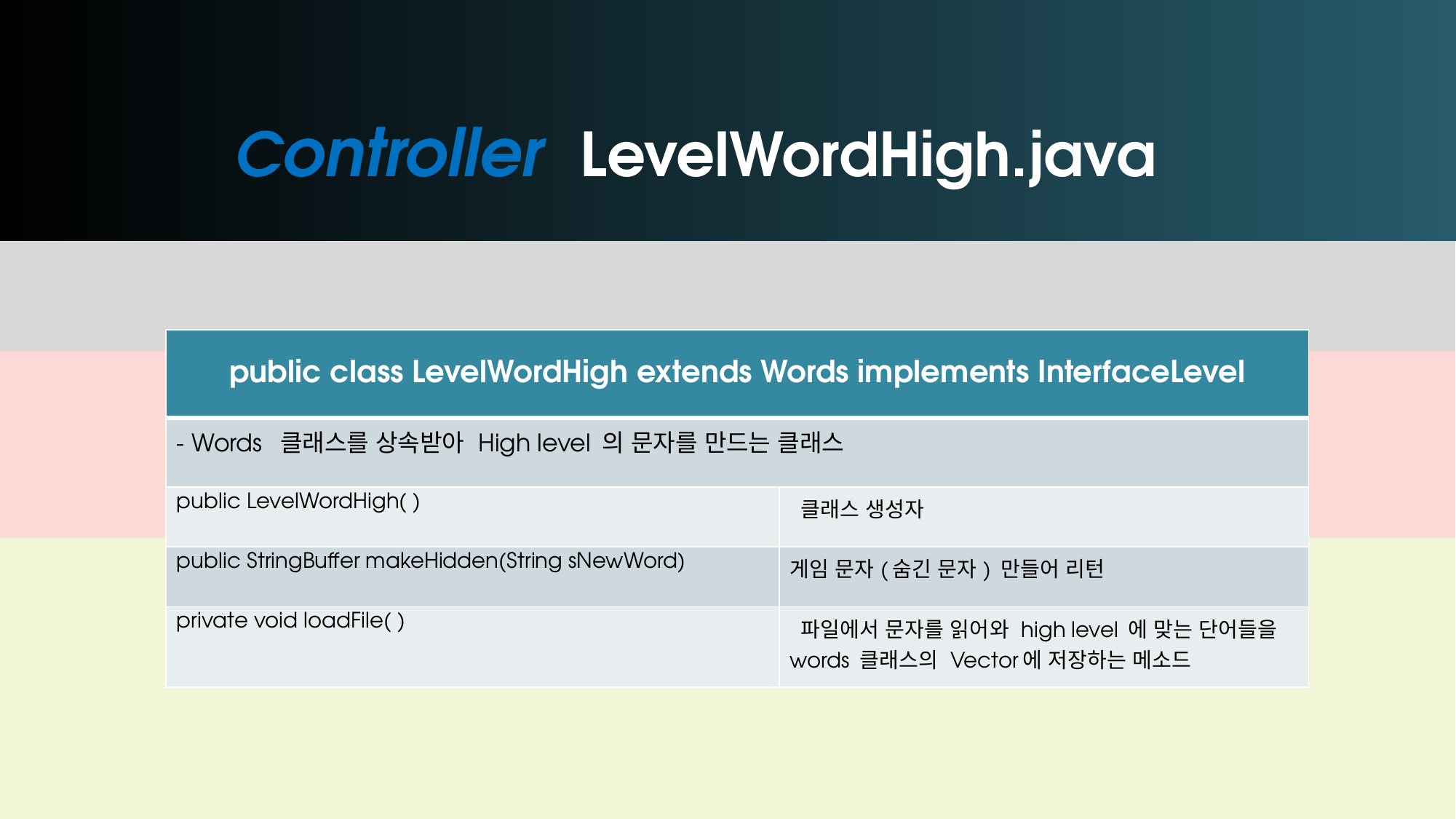

# Controller  LevelWordHigh.java
| public class LevelWordHigh extends Words implements InterfaceLevel |  |
| --- | --- |
| - Words 클래스를 상속받아 High level 의 문자를 만드는 클래스 |  |
| public LevelWordHigh( ) | 클래스 생성자 |
| public StringBuffer makeHidden(String sNewWord) | 게임 문자(숨긴 문자) 만들어 리턴 |
| private void loadFile( ) | 파일에서 문자를 읽어와 high level 에 맞는 단어들을words 클래스의 Vector에 저장하는 메소드 |

2022-07-09